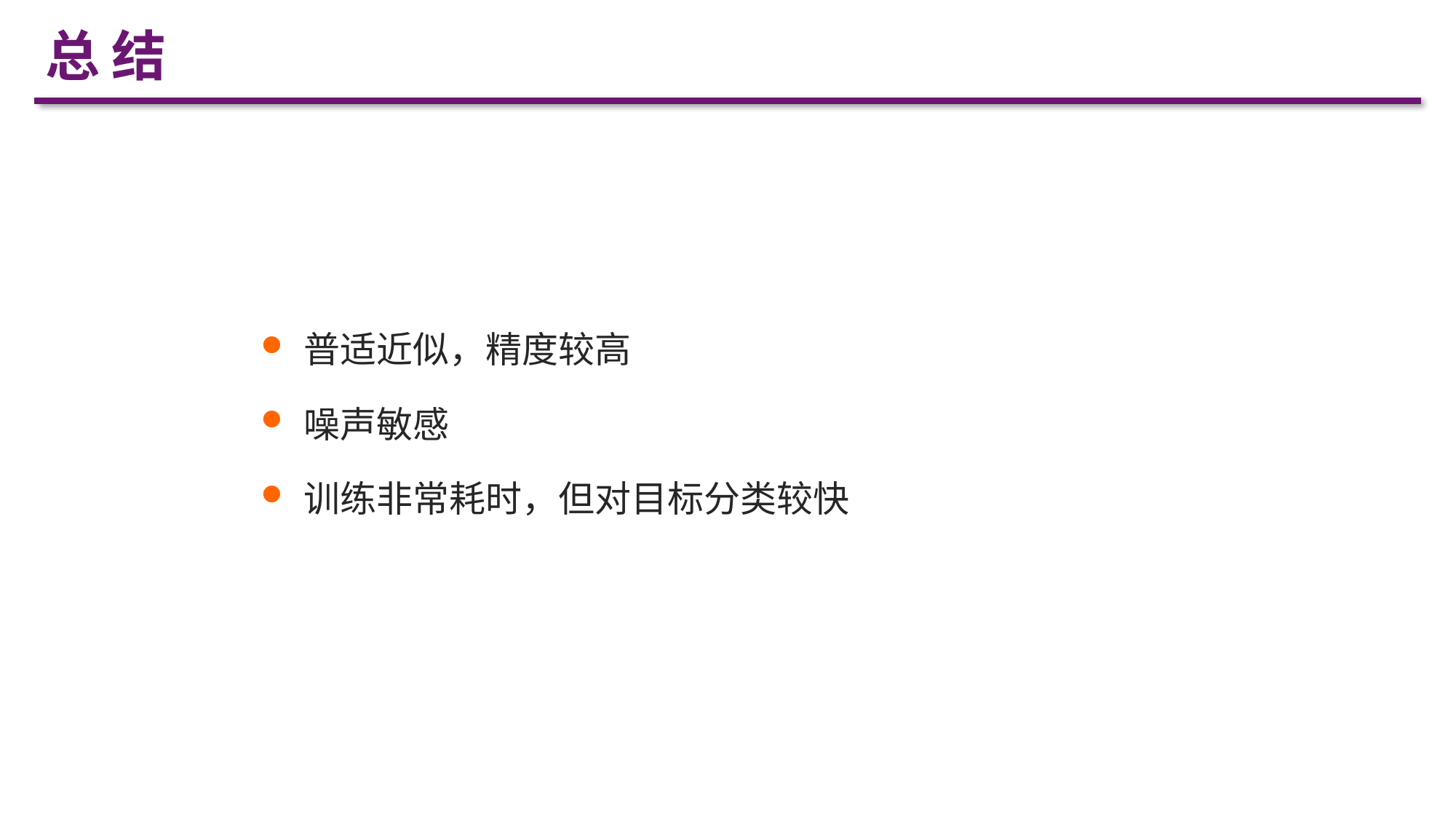

总 结
总 结
普适近似，精度较高
噪声敏感
训练非常耗时，但对目标分类较快